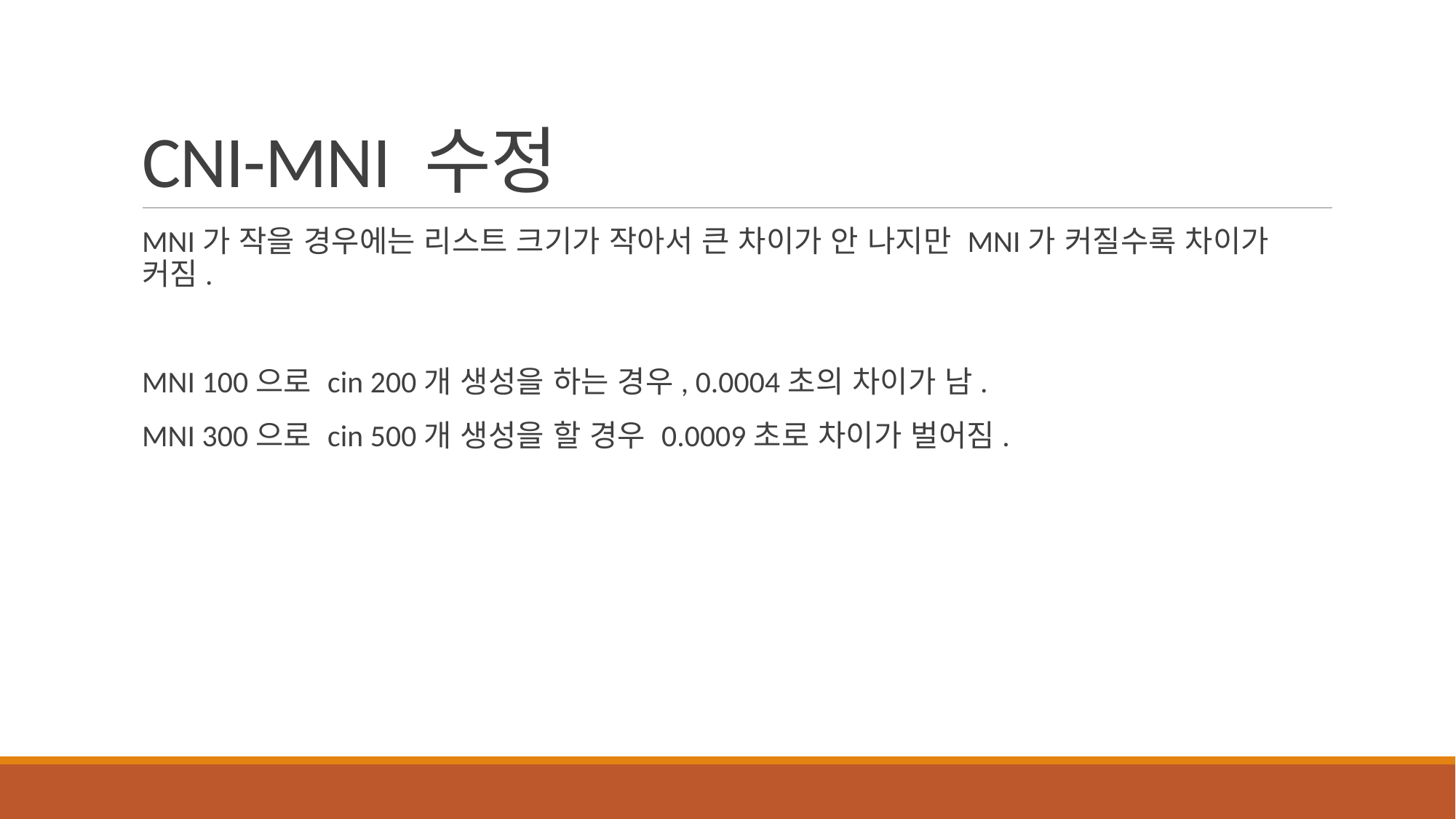

# CNI-MNI 수정
MNI가 작을 경우에는 리스트 크기가 작아서 큰 차이가 안 나지만 MNI가 커질수록 차이가 커짐.

MNI 100으로 cin 200개 생성을 하는 경우, 0.0004초의 차이가 남.
MNI 300으로 cin 500개 생성을 할 경우 0.0009초로 차이가 벌어짐.